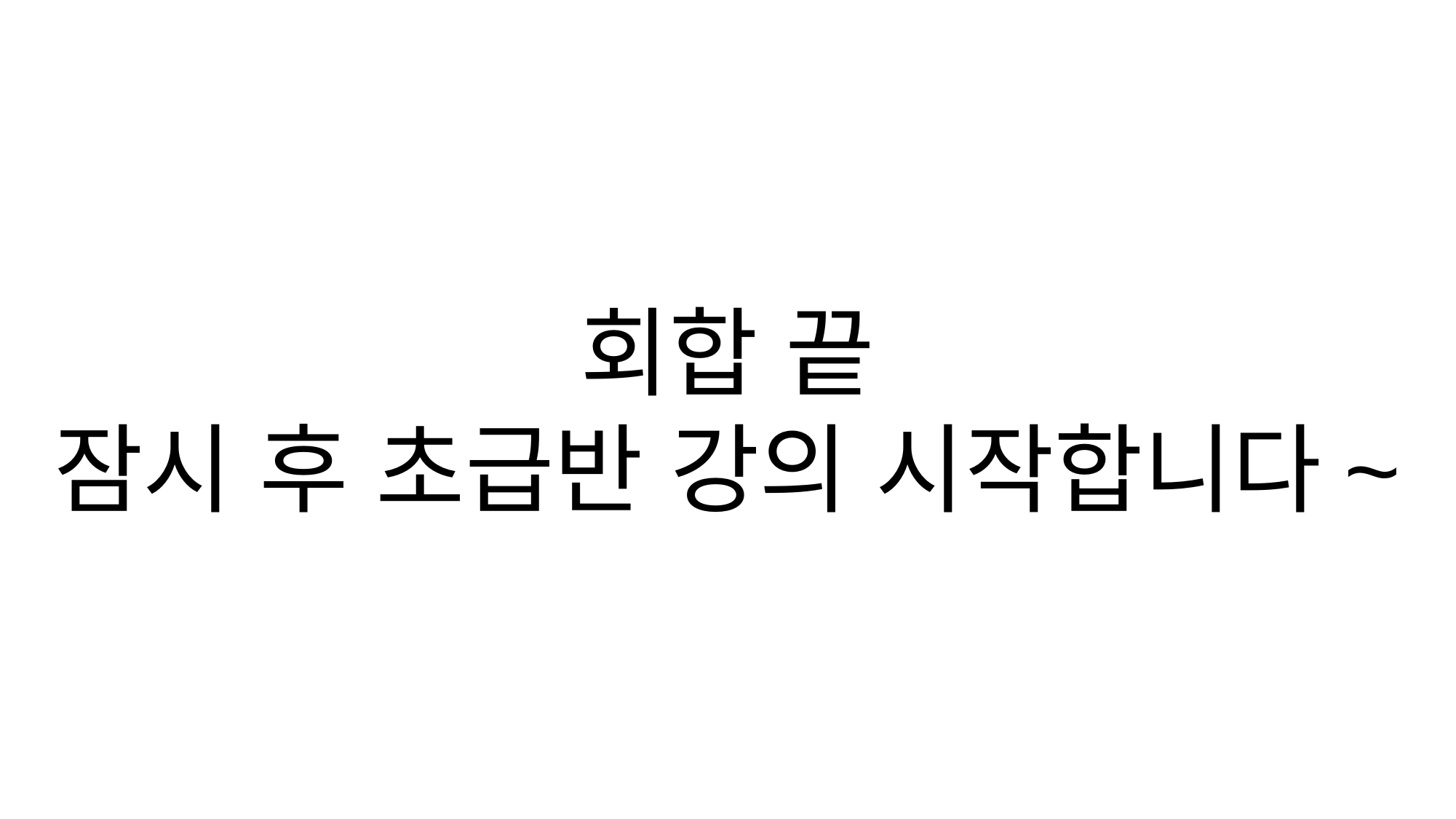

회합 끝
잠시 후 초급반 강의 시작합니다~